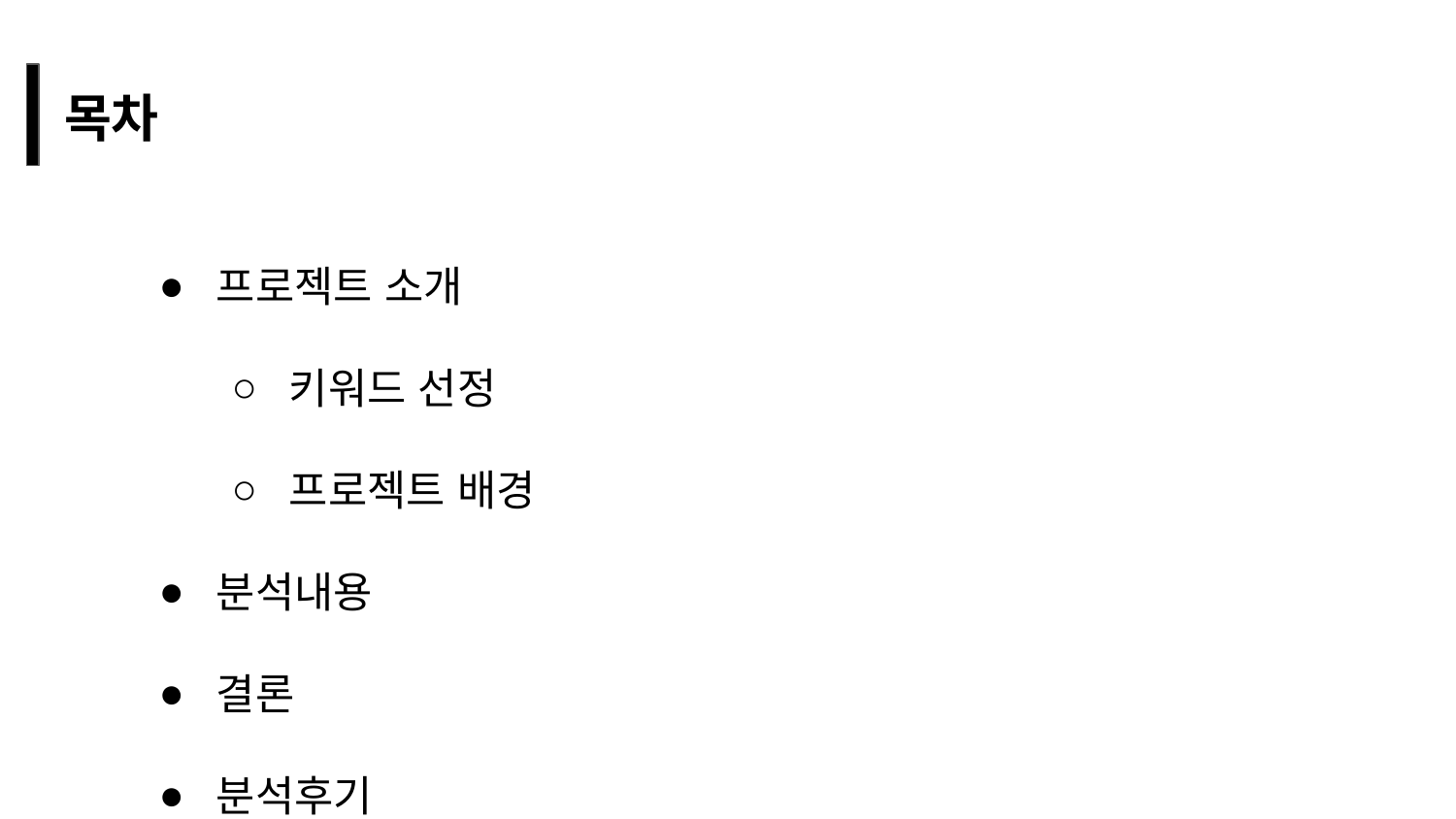

# 목차
프로젝트 소개
키워드 선정
프로젝트 배경
분석내용
결론
분석후기